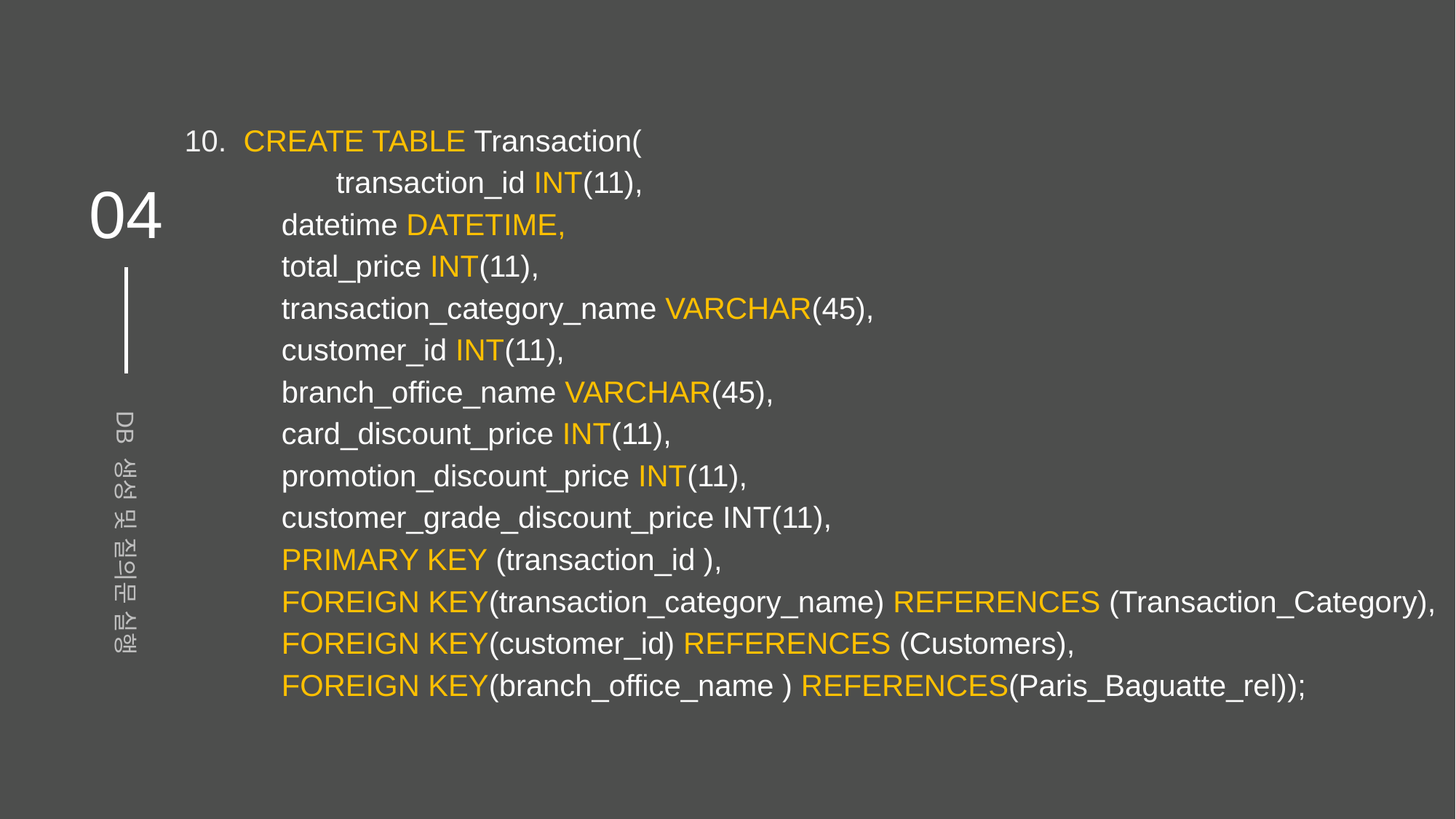

10.  CREATE TABLE Transaction(
	transaction_id INT(11),
datetime DATETIME,
total_price INT(11),
transaction_category_name VARCHAR(45),
customer_id INT(11),
branch_office_name VARCHAR(45),
card_discount_price INT(11),
promotion_discount_price INT(11),
customer_grade_discount_price INT(11),
PRIMARY KEY (transaction_id ),
FOREIGN KEY(transaction_category_name) REFERENCES (Transaction_Category),
FOREIGN KEY(customer_id) REFERENCES (Customers),
FOREIGN KEY(branch_office_name ) REFERENCES(Paris_Baguatte_rel));
04
DB 생성 및 질의문 실행